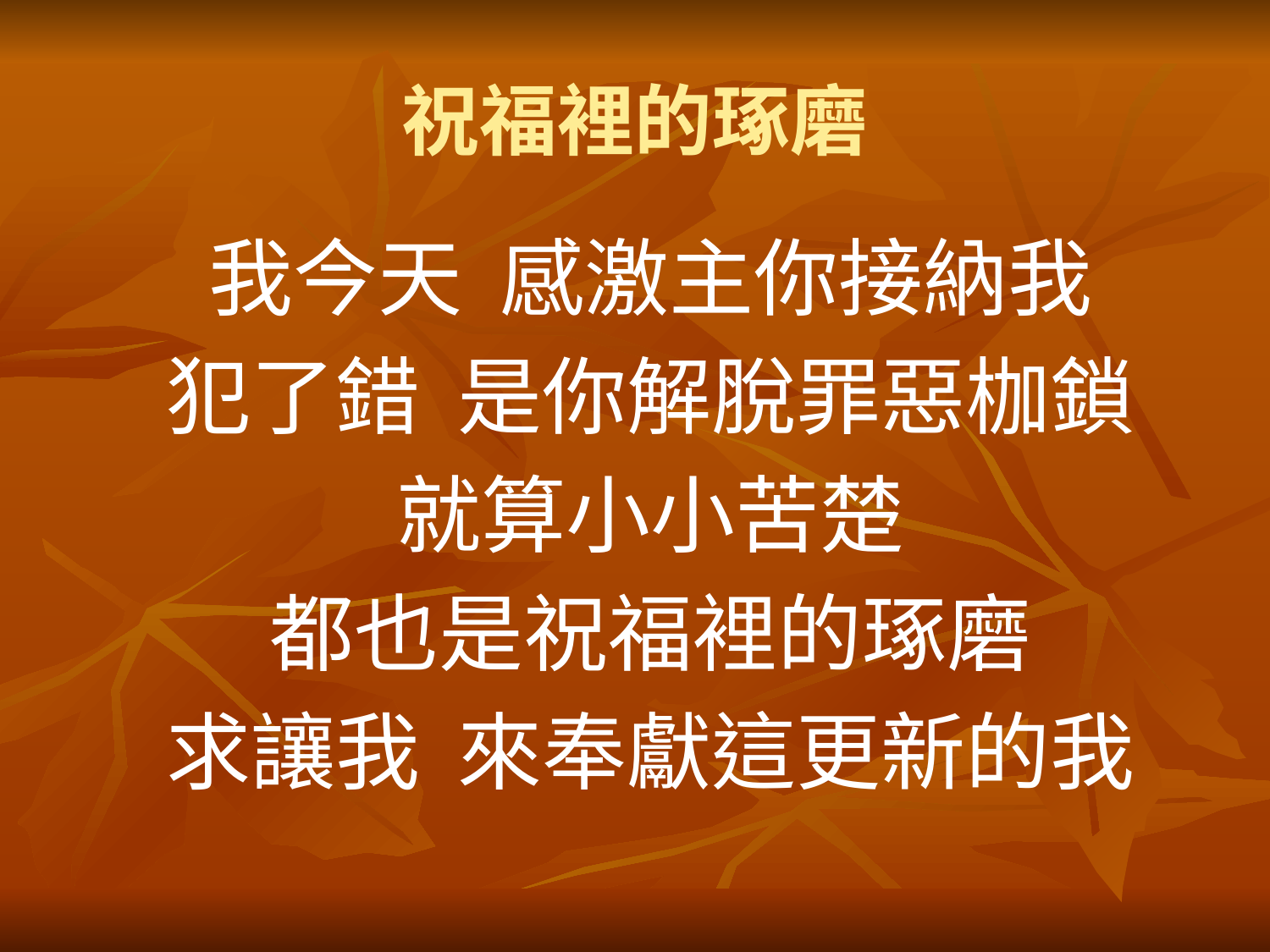

# 祝福裡的琢磨
我今天  感激主你接納我
犯了錯  是你解脫罪惡枷鎖
就算小小苦楚
都也是祝福裡的琢磨
求讓我  來奉獻這更新的我